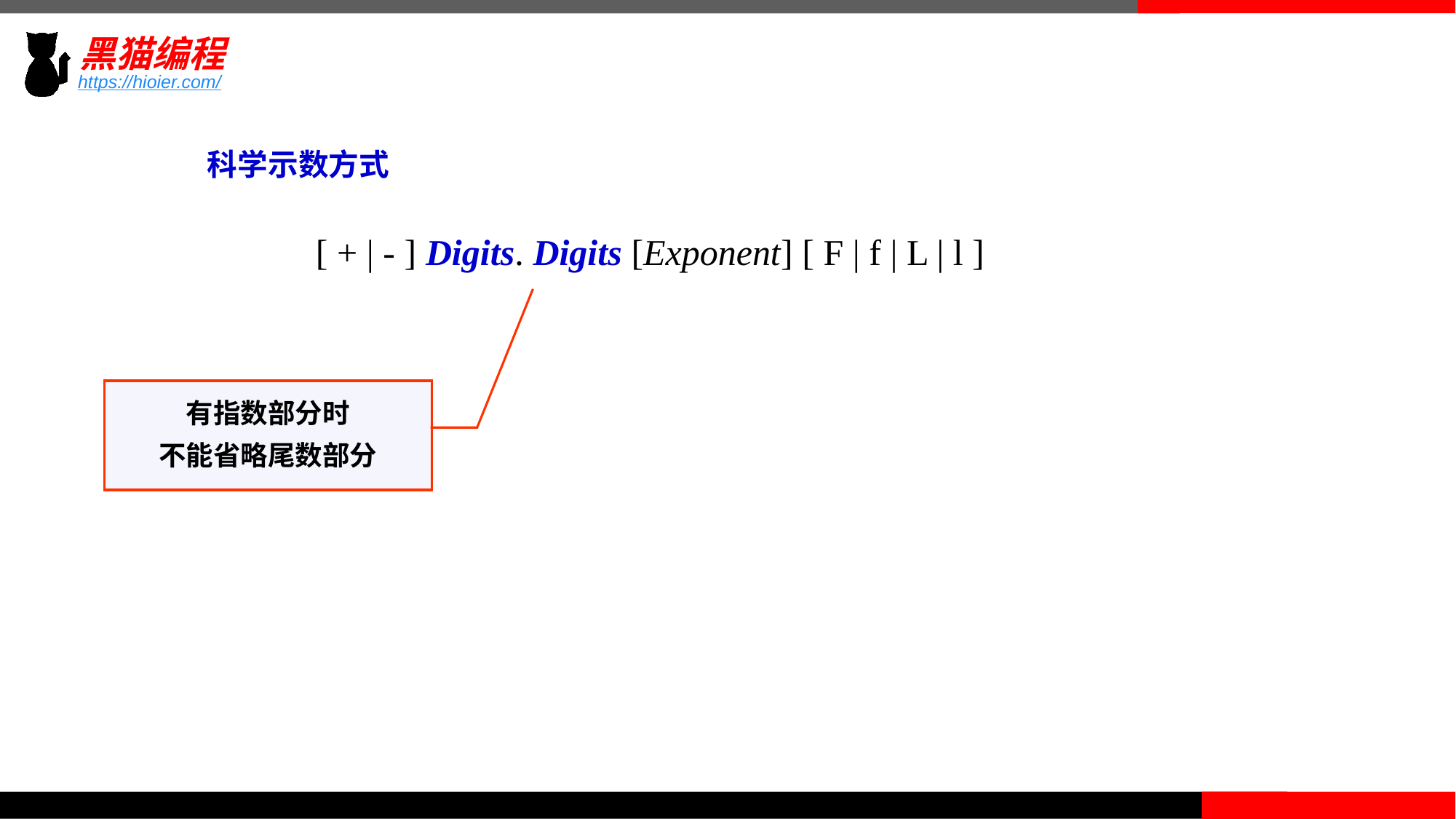

科学示数方式
[ + | - ] Digits. Digits [Exponent] [ F | f | L | l ]
有指数部分时
不能省略尾数部分